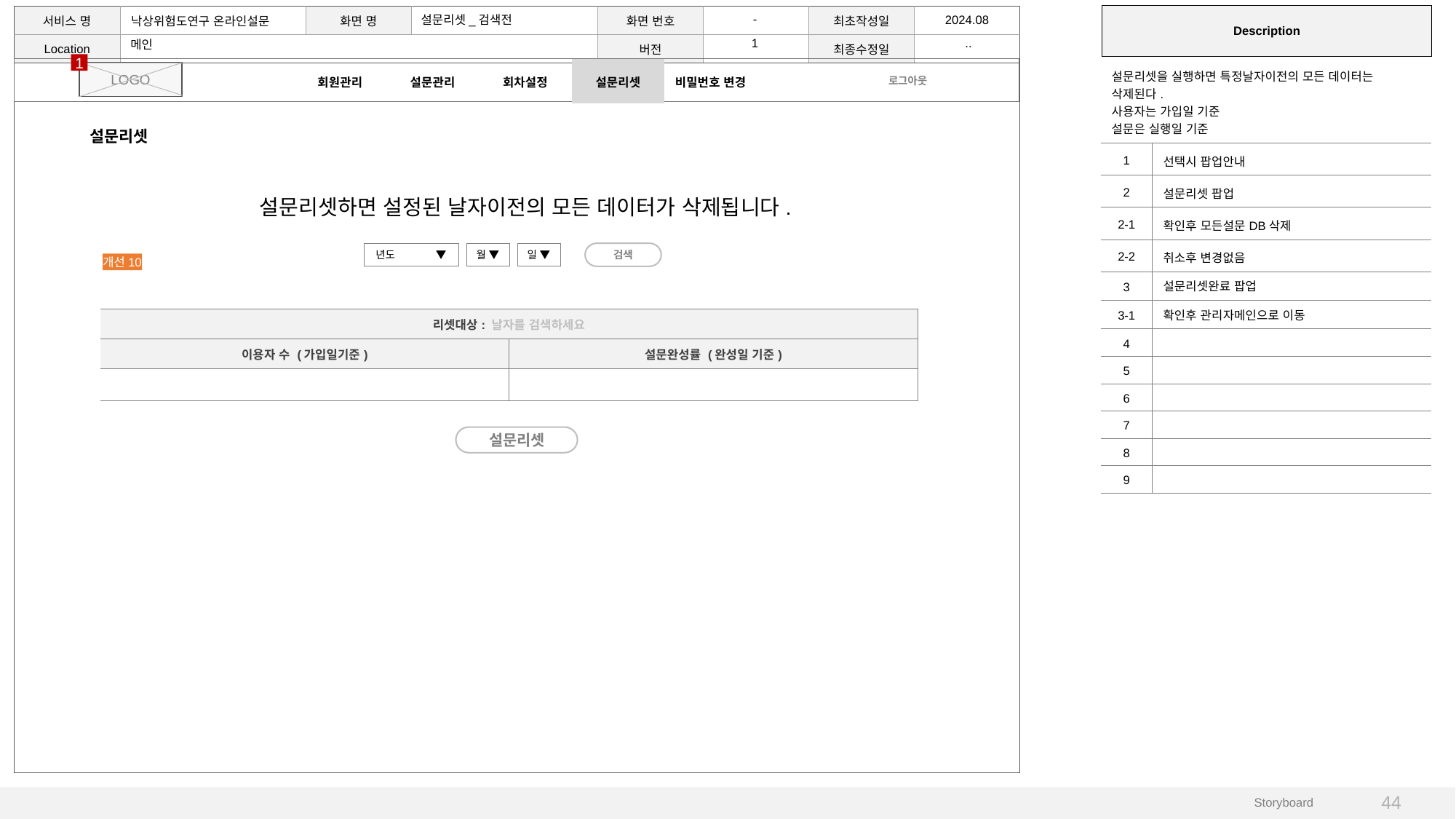

-
설문리셋_검색전
1
..
메인
1

| 회원관리 | 설문관리 | 회차설정 | 설문리셋 | 비밀번호 변경 |
| --- | --- | --- | --- | --- |
| 설문리셋을 실행하면 특정날자이전의 모든 데이터는 삭제된다. 사용자는 가입일 기준 설문은 실행일 기준 |  |
| --- | --- |
| 1 | 선택시 팝업안내 |
| 2 | 설문리셋 팝업 |
| 2-1 | 확인후 모든설문DB삭제 |
| 2-2 | 취소후 변경없음 |
| 3 | 설문리셋완료 팝업 |
| 3-1 | 확인후 관리자메인으로 이동 |
| 4 |  |
| 5 |  |
| 6 |  |
| 7 |  |
| 8 |  |
| 9 |  |
LOGO
로그아웃
설문리셋
설문리셋하면 설정된 날자이전의 모든 데이터가 삭제됩니다.
년도              ▼
월 ▼
일 ▼
검색
개선10
| 리셋대상: 날자를 검색하세요 |  |
| --- | --- |
| 이용자 수 (가입일기준) | 설문완성률 (완성일 기준) |
|  |  |
설문리셋
44